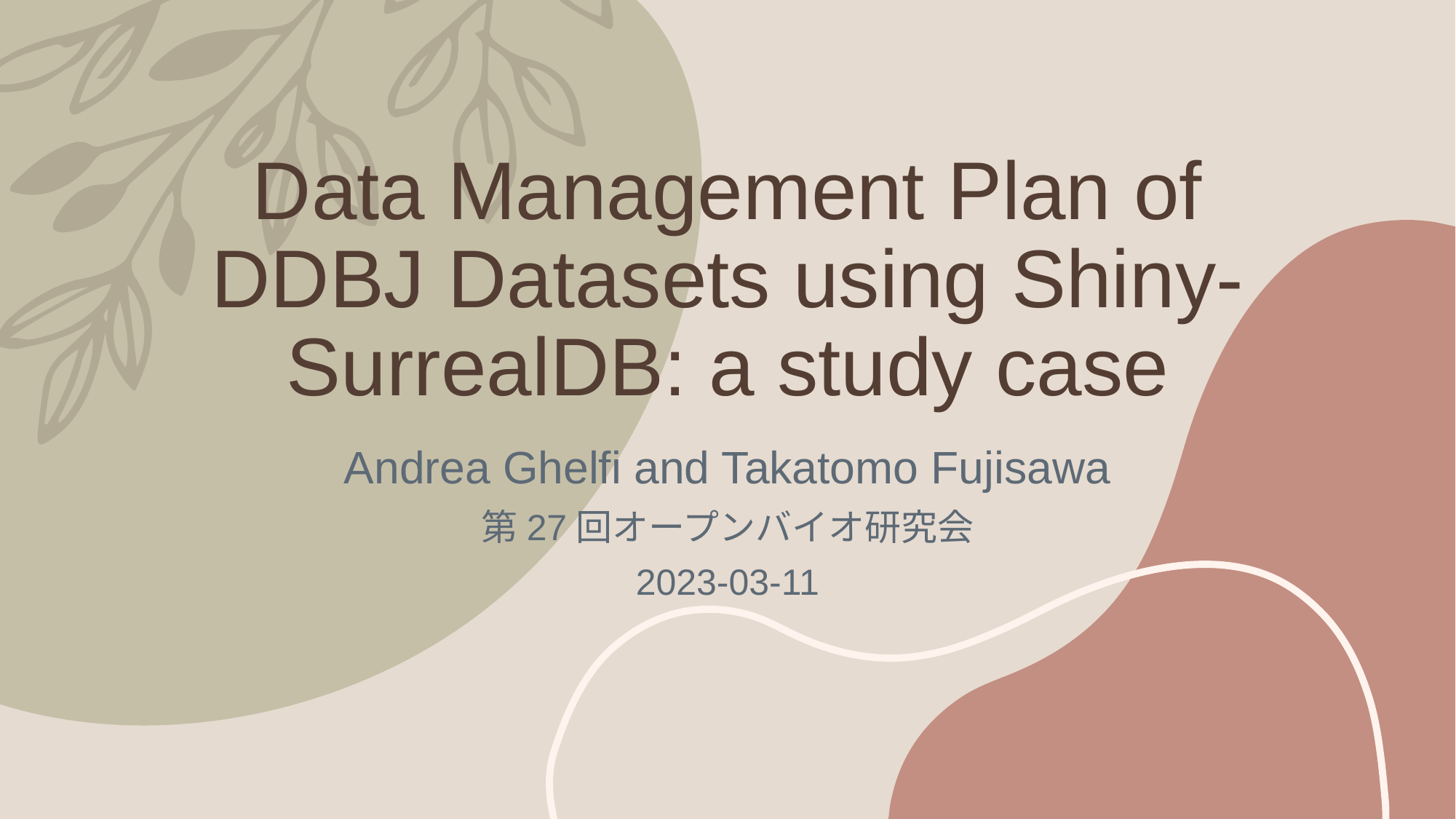

# Data Management Plan of DDBJ Datasets using Shiny-SurrealDB: a study case
Andrea Ghelfi and Takatomo Fujisawa
第27回オープンバイオ研究会
2023-03-11